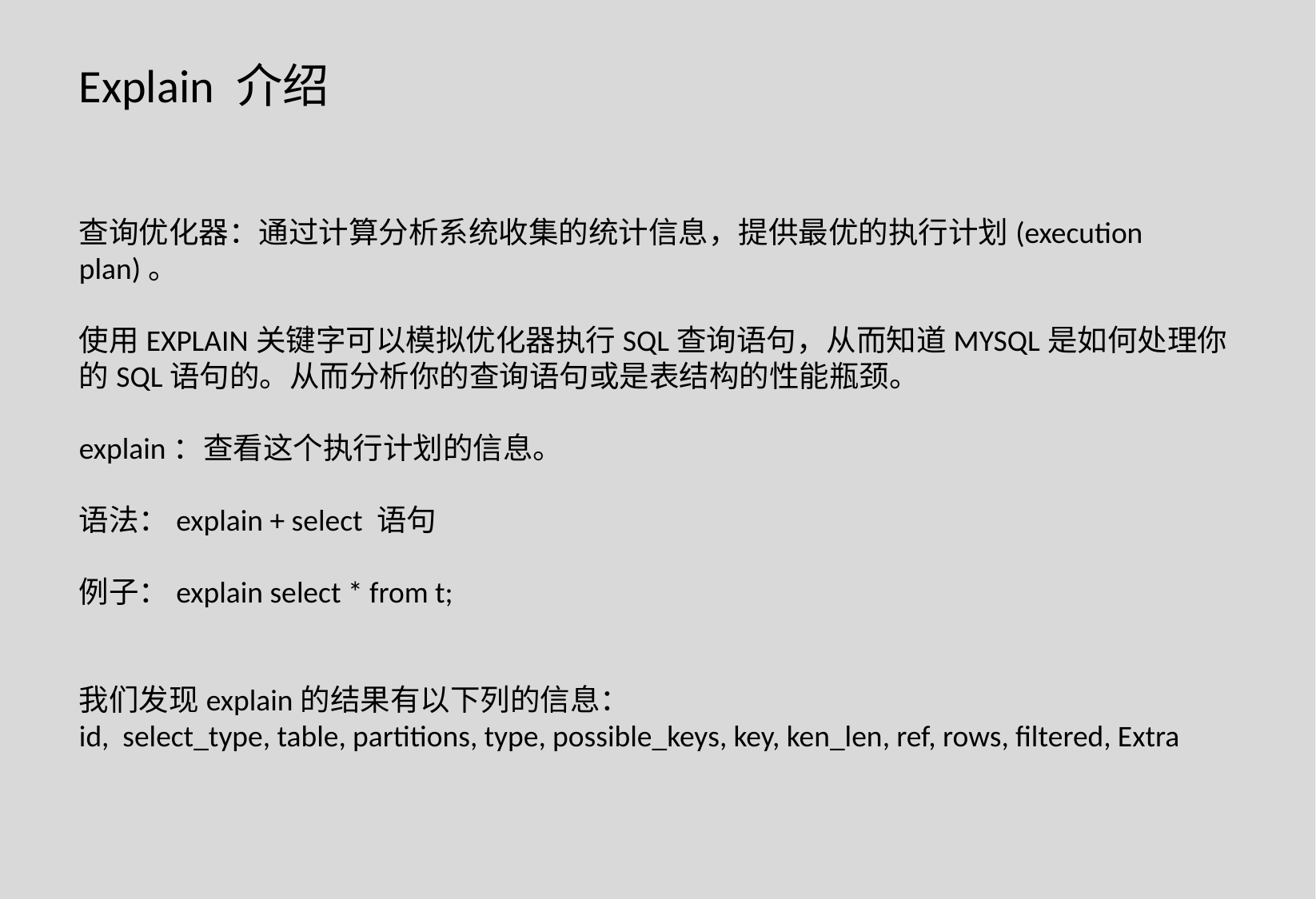

Explain 介绍
查询优化器：通过计算分析系统收集的统计信息，提供最优的执行计划(execution plan)。

使用EXPLAIN关键字可以模拟优化器执行SQL查询语句，从而知道MYSQL是如何处理你的SQL语句的。从而分析你的查询语句或是表结构的性能瓶颈。

explain：查看这个执行计划的信息。

语法：explain + select 语句

例子：explain select * from t;

我们发现explain的结果有以下列的信息：
id,  select_type, table, partitions, type, possible_keys, key, ken_len, ref, rows, filtered, Extra